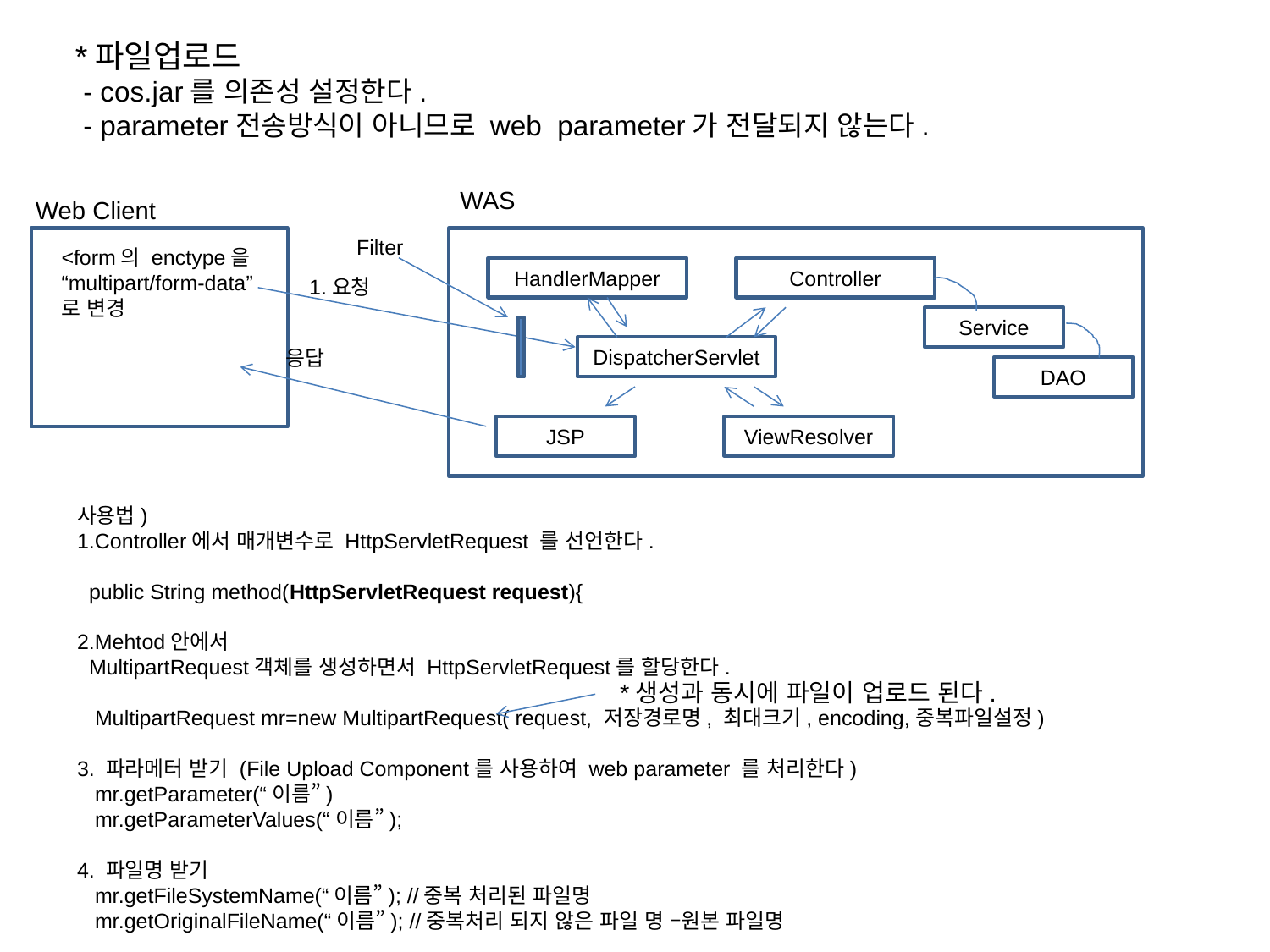

*파일업로드
 - cos.jar를 의존성 설정한다.
 - parameter전송방식이 아니므로 web  parameter가 전달되지 않는다.
WAS
Web Client

Filter

<form의 enctype을
“multipart/form-data”
로 변경
HandlerMapper
Controller
1.요청

Service

DispatcherServlet
응답
DAO
JSP
ViewResolver
사용법)
1.Controller에서 매개변수로 HttpServletRequest 를 선언한다.

  public String method(HttpServletRequest request){

2.Mehtod안에서
  MultipartRequest객체를 생성하면서 HttpServletRequest를 할당한다.

   MultipartRequest mr=new MultipartRequest( request, 저장경로명, 최대크기, encoding,중복파일설정)

3. 파라메터 받기 (File Upload Component를 사용하여 web parameter 를 처리한다)
   mr.getParameter(“이름”)
   mr.getParameterValues(“이름”);

4. 파일명 받기
   mr.getFileSystemName(“이름”); //중복 처리된 파일명
   mr.getOriginalFileName(“이름”); //중복처리 되지 않은 파일 명 –원본 파일명
*생성과 동시에 파일이 업로드 된다.